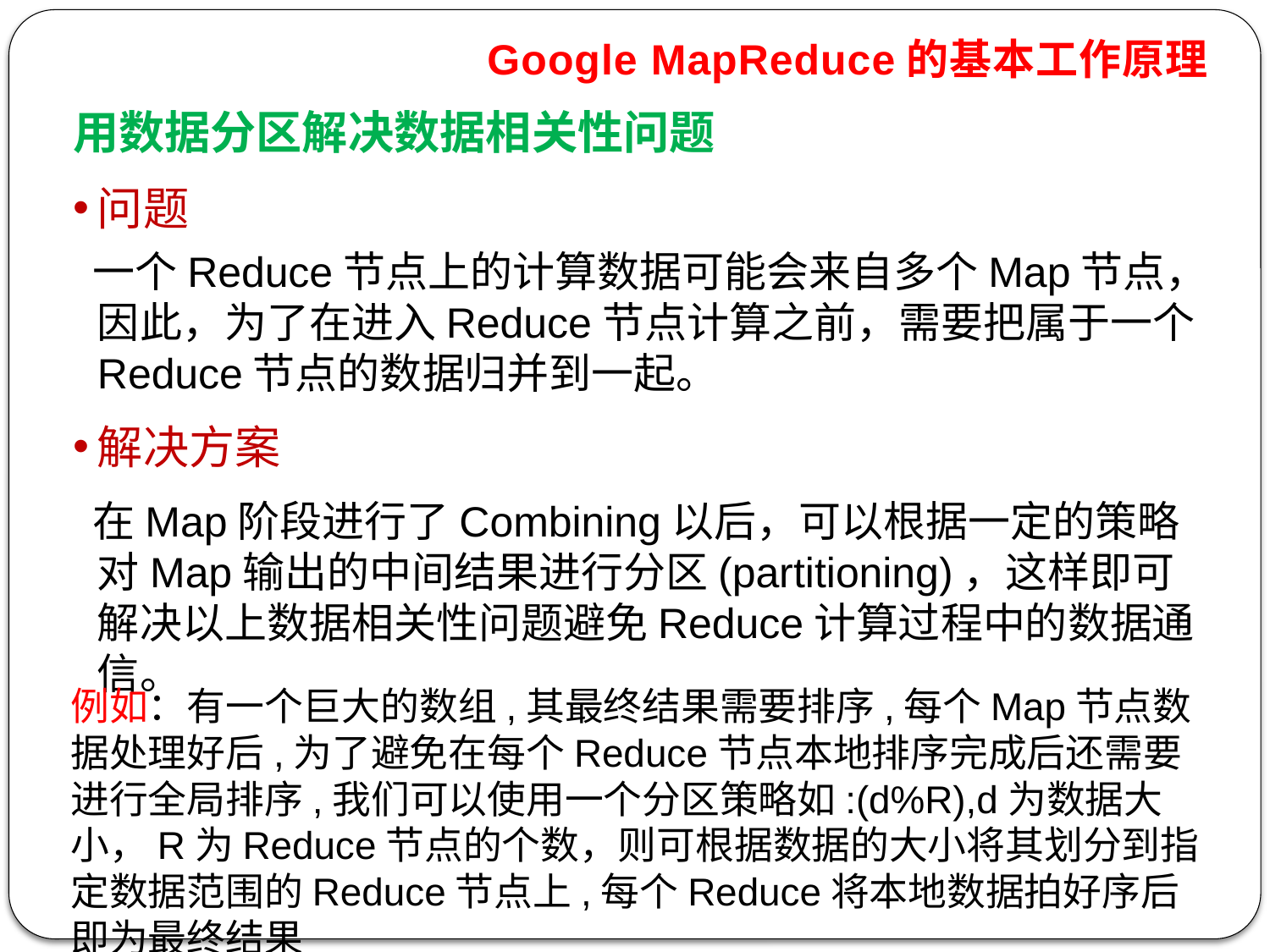

# Google MapReduce的基本工作原理
用数据分区解决数据相关性问题
问题
 一个Reduce节点上的计算数据可能会来自多个Map节点，因此，为了在进入Reduce节点计算之前，需要把属于一个Reduce节点的数据归并到一起。
解决方案
 在Map阶段进行了Combining以后，可以根据一定的策略对Map输出的中间结果进行分区(partitioning)，这样即可解决以上数据相关性问题避免Reduce计算过程中的数据通信。

例如：有一个巨大的数组,其最终结果需要排序,每个Map节点数据处理好后,为了避免在每个Reduce节点本地排序完成后还需要进行全局排序,我们可以使用一个分区策略如:(d%R),d为数据大小，R为Reduce节点的个数，则可根据数据的大小将其划分到指定数据范围的Reduce节点上,每个Reduce将本地数据拍好序后即为最终结果